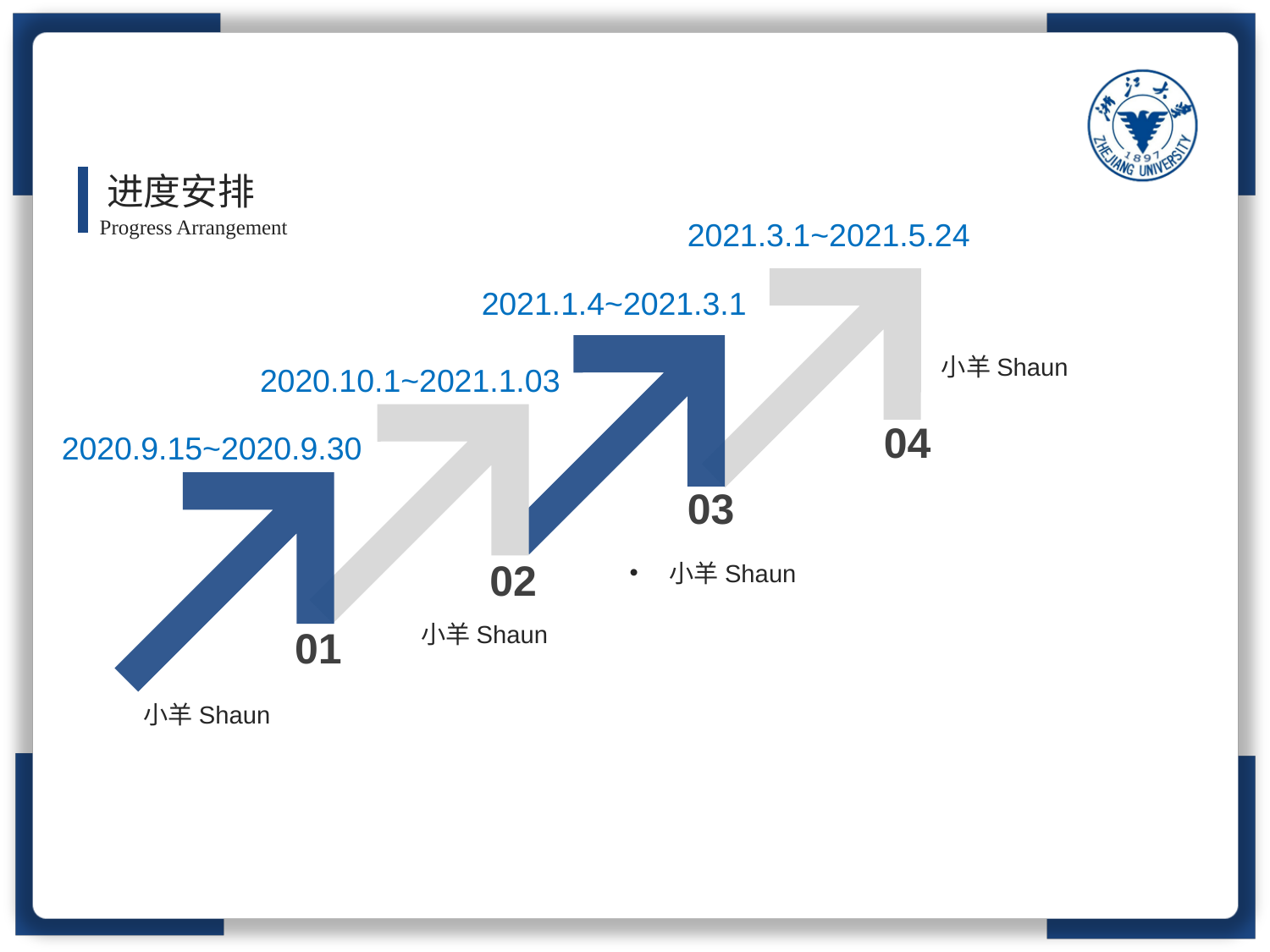

进度安排
Progress Arrangement
2021.3.1~2021.5.24

2021.1.4~2021.3.1

小羊Shaun

2020.10.1~2021.1.03

04
2020.9.15~2020.9.30

03
02
小羊Shaun
小羊Shaun
01
小羊Shaun